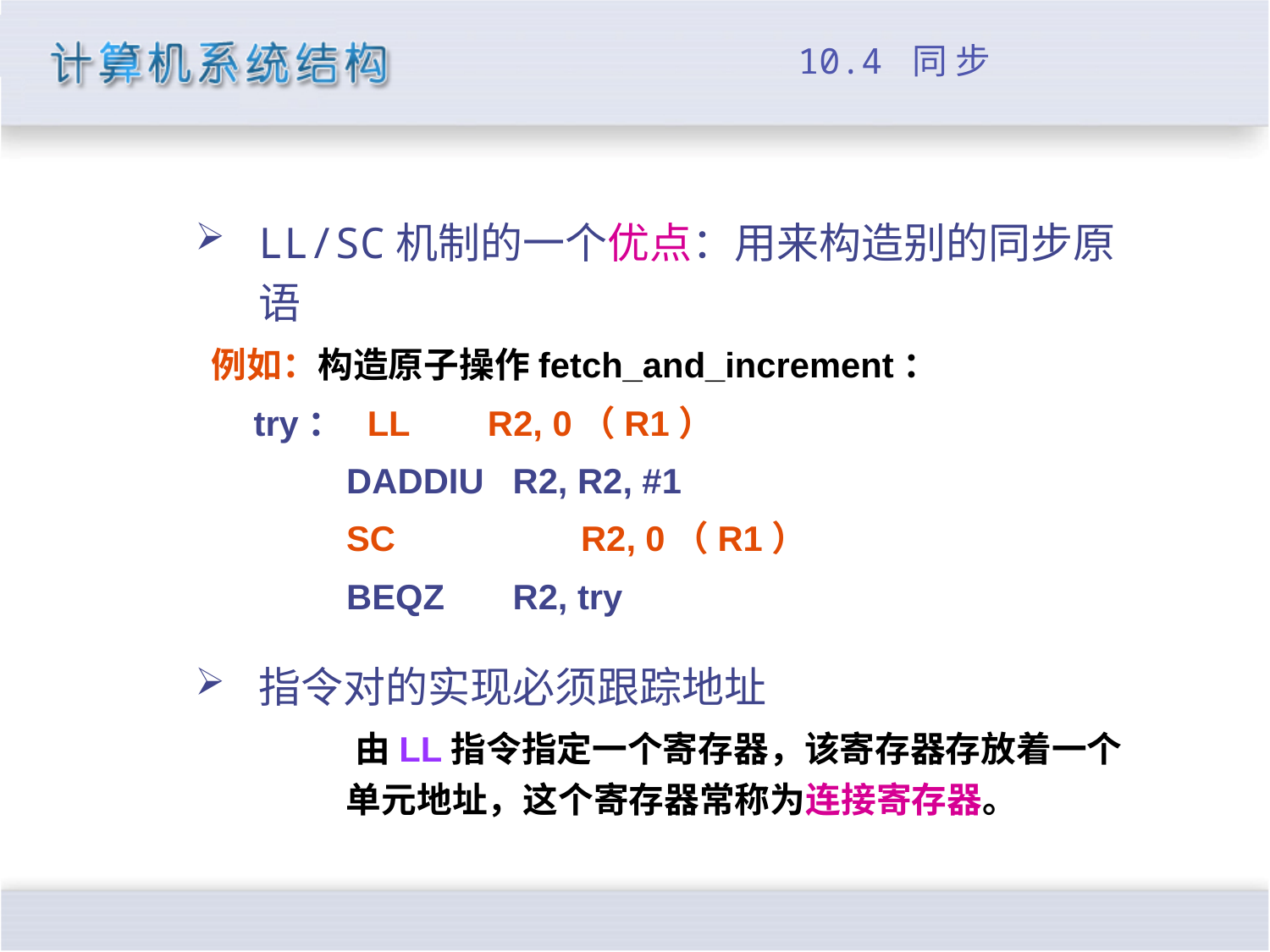

# 10.4 同 步
LL/SC机制的一个优点：用来构造别的同步原语
 例如：构造原子操作fetch_and_increment：
      try：  LL        R2, 0（R1）
	         DADDIU	R2, R2, #1
	         SC	       R2, 0（R1）
	         BEQZ	R2, try
指令对的实现必须跟踪地址
        由LL指令指定一个寄存器，该寄存器存放着一个单元地址，这个寄存器常称为连接寄存器。